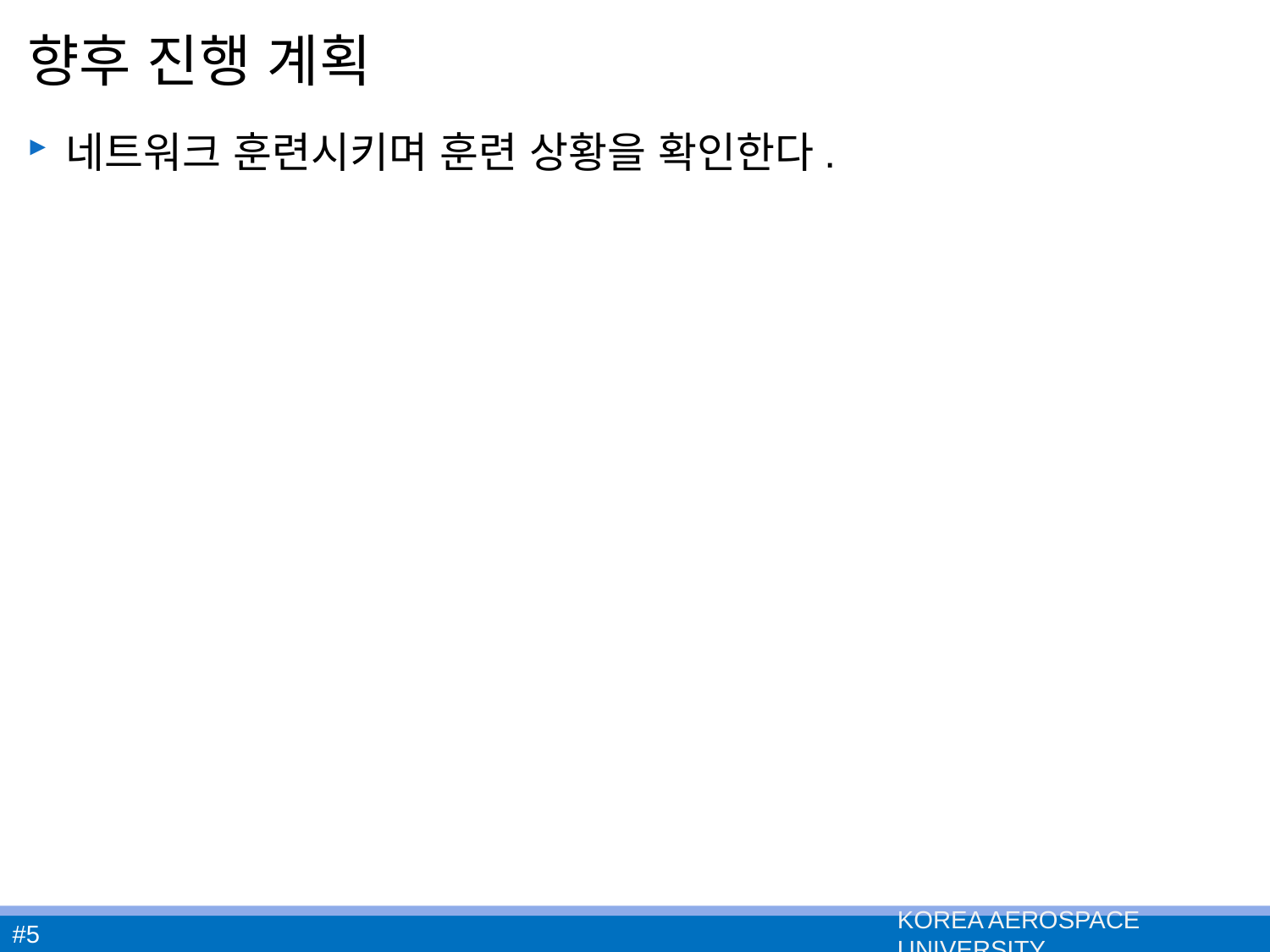

# 향후 진행 계획
네트워크 훈련시키며 훈련 상황을 확인한다.

#5